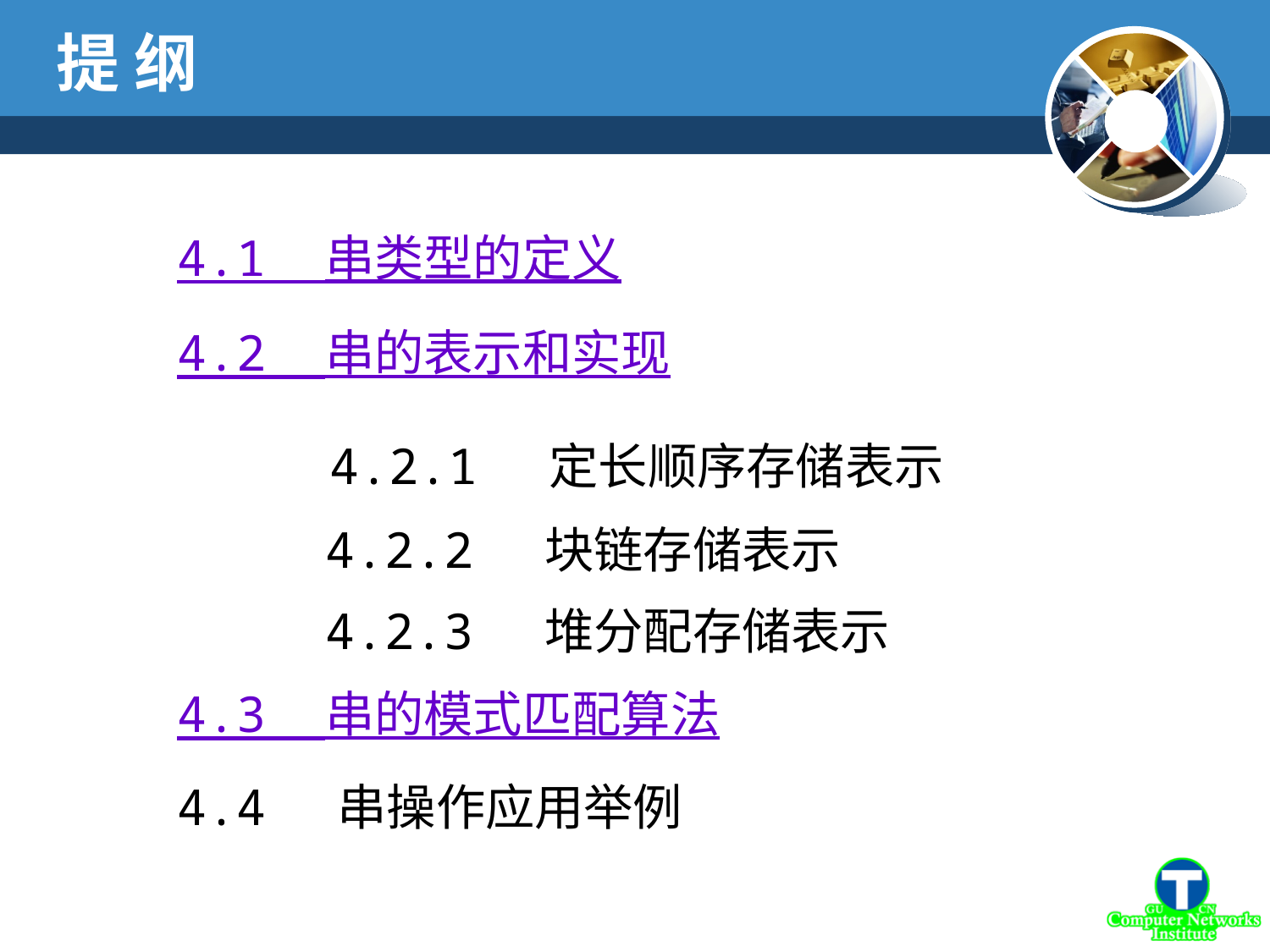

提 纲
4.1  串类型的定义
4.2  串的表示和实现
    4.2.1  定长顺序存储表示
     4.2.2  块链存储表示
     4.2.3  堆分配存储表示
4.3  串的模式匹配算法
4.4  串操作应用举例